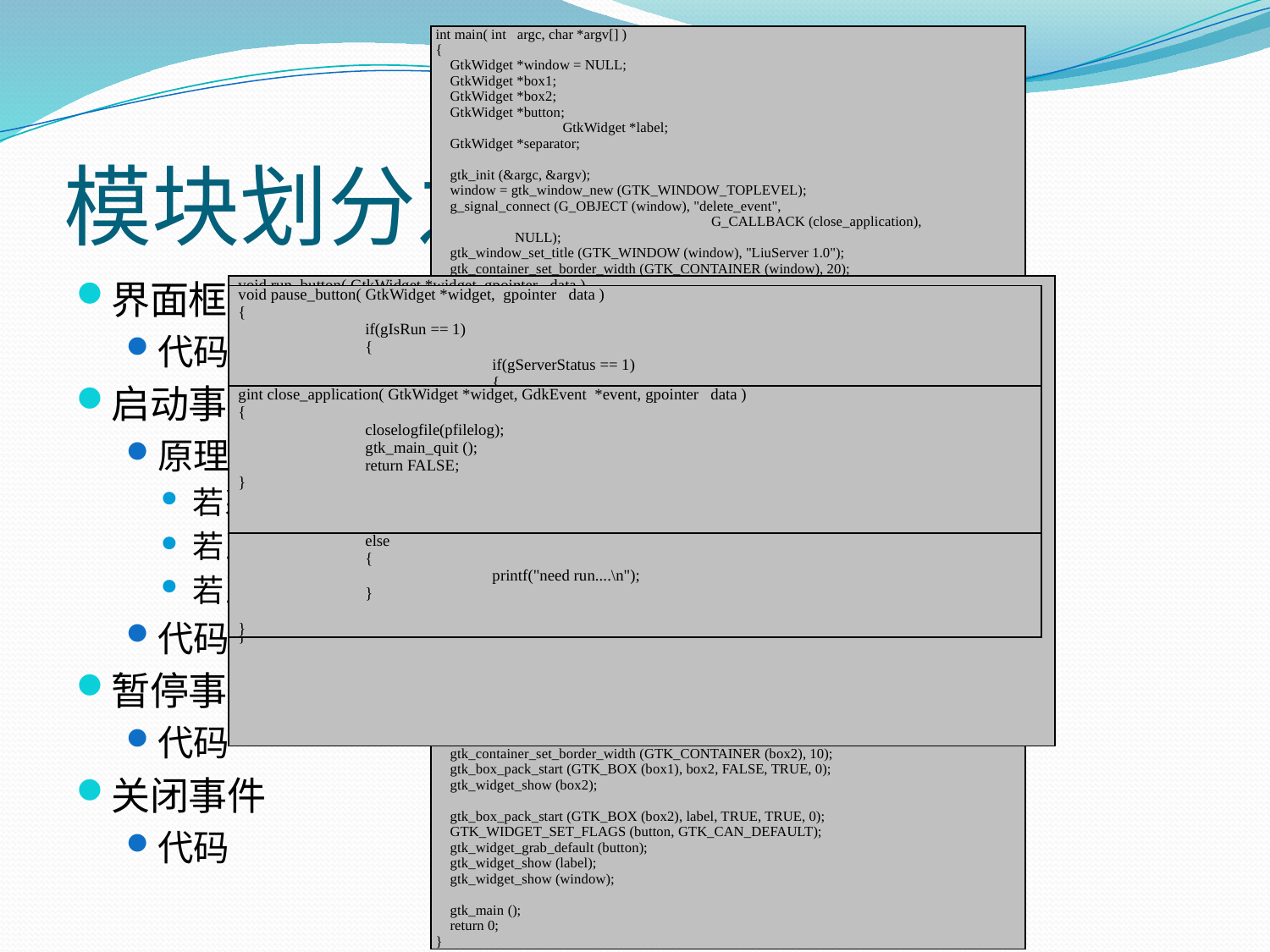

| int main( int argc, char \*argv[] ) { GtkWidget \*window = NULL; GtkWidget \*box1; GtkWidget \*box2; GtkWidget \*button; GtkWidget \*label; GtkWidget \*separator; gtk\_init (&argc, &argv); window = gtk\_window\_new (GTK\_WINDOW\_TOPLEVEL); g\_signal\_connect (G\_OBJECT (window), "delete\_event", G\_CALLBACK (close\_application), NULL); gtk\_window\_set\_title (GTK\_WINDOW (window), "LiuServer 1.0"); gtk\_container\_set\_border\_width (GTK\_CONTAINER (window), 20); box1 = gtk\_vbox\_new (FALSE, 0); gtk\_container\_add (GTK\_CONTAINER (window), box1); gtk\_widget\_show (box1); box2 = gtk\_vbox\_new (FALSE, 10); gtk\_container\_set\_border\_width (GTK\_CONTAINER (box2), 10); gtk\_box\_pack\_start (GTK\_BOX (box1), box2, TRUE, TRUE, 0); gtk\_widget\_show (box2); label = gtk\_label\_new ("Server Status: stop"); button = gtk\_button\_new\_with\_label ("Run"); g\_signal\_connect (G\_OBJECT (button), "clicked", G\_CALLBACK (run\_button), G\_OBJECT(label)); gtk\_box\_pack\_start (GTK\_BOX (box2), button, TRUE, TRUE, 0); gtk\_widget\_show (button); button = gtk\_button\_new\_with\_label ("Pause"); g\_signal\_connect (G\_OBJECT (button), "clicked", G\_CALLBACK (pause\_button), G\_OBJECT(label)); gtk\_box\_pack\_start (GTK\_BOX (box2), button, TRUE, TRUE, 0); gtk\_widget\_show (button); button = gtk\_button\_new\_with\_label ("Stop"); gtk\_box\_pack\_start (GTK\_BOX (box2), button, TRUE, TRUE, 0); g\_signal\_connect\_swapped (G\_OBJECT (button), "clicked", G\_CALLBACK (close\_application), window); gtk\_widget\_show (button); separator = gtk\_hseparator\_new (); gtk\_box\_pack\_start (GTK\_BOX (box1), separator, FALSE, TRUE, 0); gtk\_widget\_show (separator); box2 = gtk\_vbox\_new (FALSE, 10); gtk\_container\_set\_border\_width (GTK\_CONTAINER (box2), 10); gtk\_box\_pack\_start (GTK\_BOX (box1), box2, FALSE, TRUE, 0); gtk\_widget\_show (box2); gtk\_box\_pack\_start (GTK\_BOX (box2), label, TRUE, TRUE, 0); GTK\_WIDGET\_SET\_FLAGS (button, GTK\_CAN\_DEFAULT); gtk\_widget\_grab\_default (button); gtk\_widget\_show (label); gtk\_widget\_show (window); gtk\_main (); return 0; } |
| --- |
# 模块划分之界面模块
界面框架
代码
启动事件
原理
若系统服务没有启动，则启动系统服务；
若当前系统服务处于运行状态，则不予以响应；
若当前系统处于暂停状态，则重新置其运行
代码
暂停事件
代码
关闭事件
代码

| void run\_button( GtkWidget \*widget, gpointer data ) { // g\_print ("run was pressed\n"); if(gIsRun == 0) { pthread\_t threadid; int temp; temp = pthread\_create(&threadid, NULL, server\_process, NULL); gServerStatus = 1; } else { if(gServerStatus == 0) gServerStatus = 1; else { printf("is runnning.....\n "); } } gtk\_label\_set\_text( (GtkLabel\*)data,"Server Status: run...."); } |
| --- |
| void pause\_button( GtkWidget \*widget, gpointer data ) { if(gIsRun == 1) { if(gServerStatus == 1) { gServerStatus = 0; } else { printf("is pause\n"); } gtk\_label\_set\_text( (GtkLabel\*)data,"Server Status: pause"); } else { printf("need run....\n"); } } |
| --- |
| gint close\_application( GtkWidget \*widget, GdkEvent \*event, gpointer data ) { closelogfile(pfilelog); gtk\_main\_quit (); return FALSE; } |
| --- |